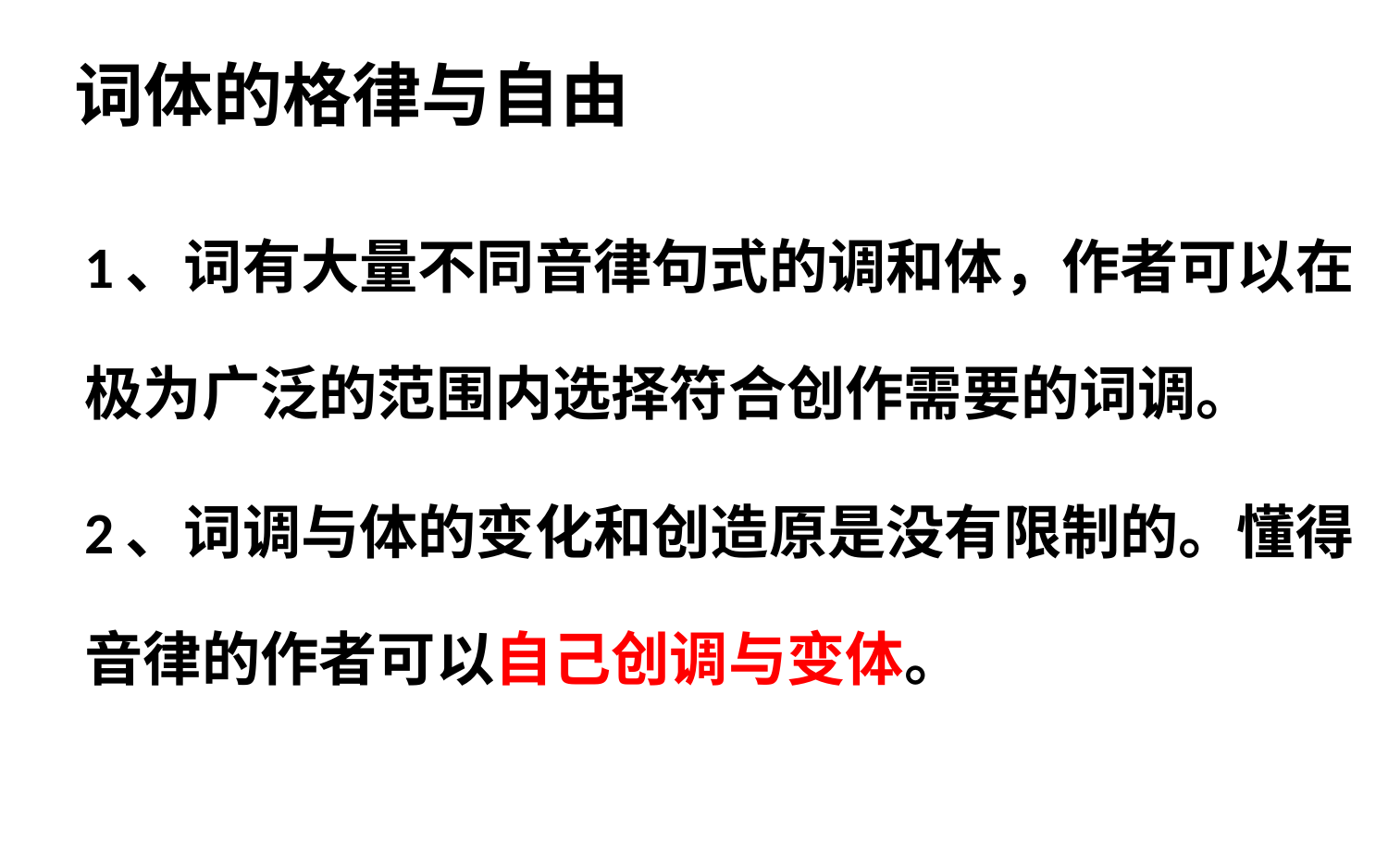

# 词体的格律与自由
1、词有大量不同音律句式的调和体，作者可以在极为广泛的范围内选择符合创作需要的词调。
2、词调与体的变化和创造原是没有限制的。懂得音律的作者可以自己创调与变体。